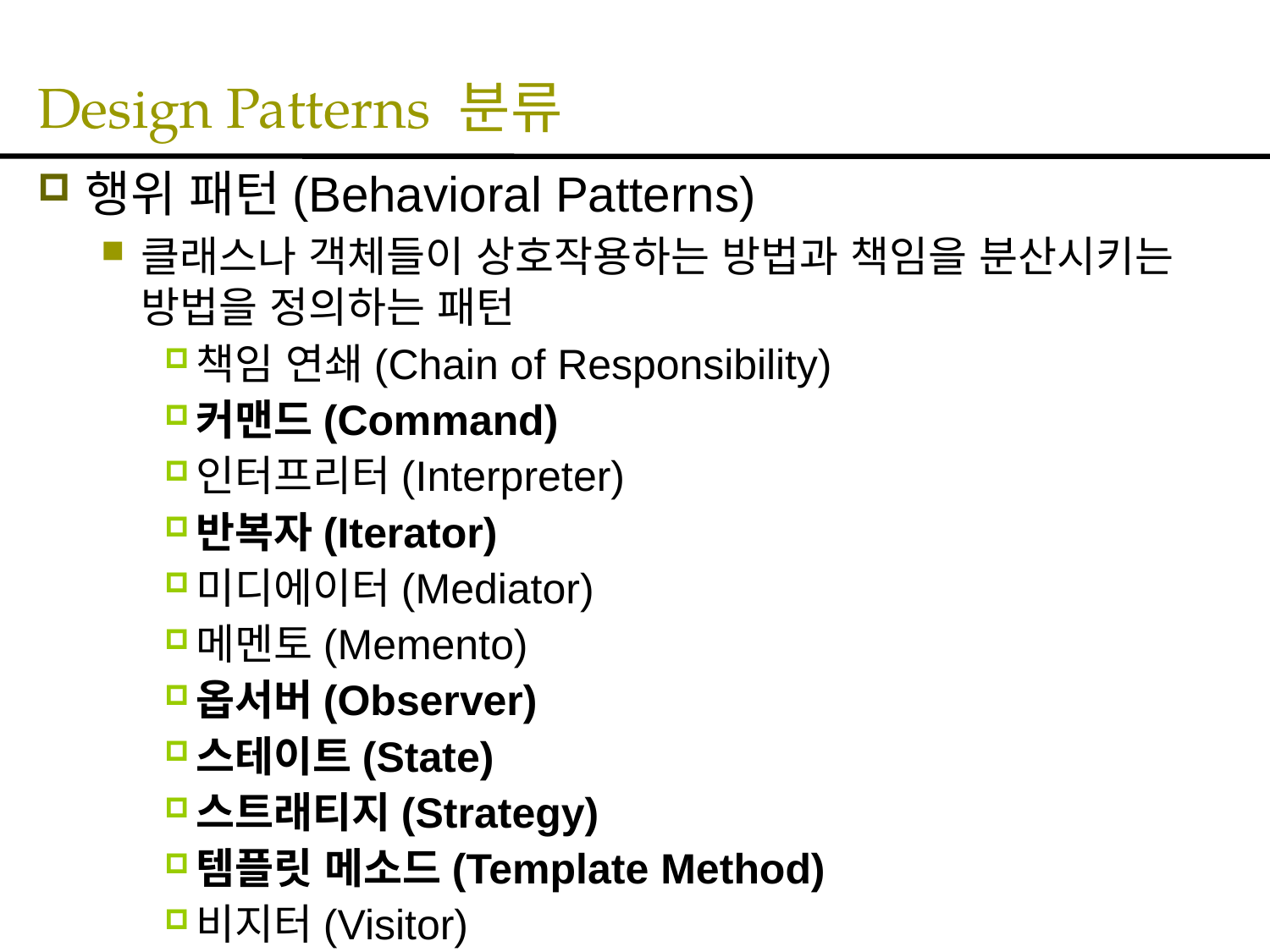

# Design Patterns 분류
행위 패턴(Behavioral Patterns)
클래스나 객체들이 상호작용하는 방법과 책임을 분산시키는 방법을 정의하는 패턴
책임 연쇄(Chain of Responsibility)
커맨드(Command)
인터프리터(Interpreter)
반복자(Iterator)
미디에이터(Mediator)
메멘토(Memento)
옵서버(Observer)
스테이트(State)
스트래티지(Strategy)
템플릿 메소드(Template Method)
비지터(Visitor)